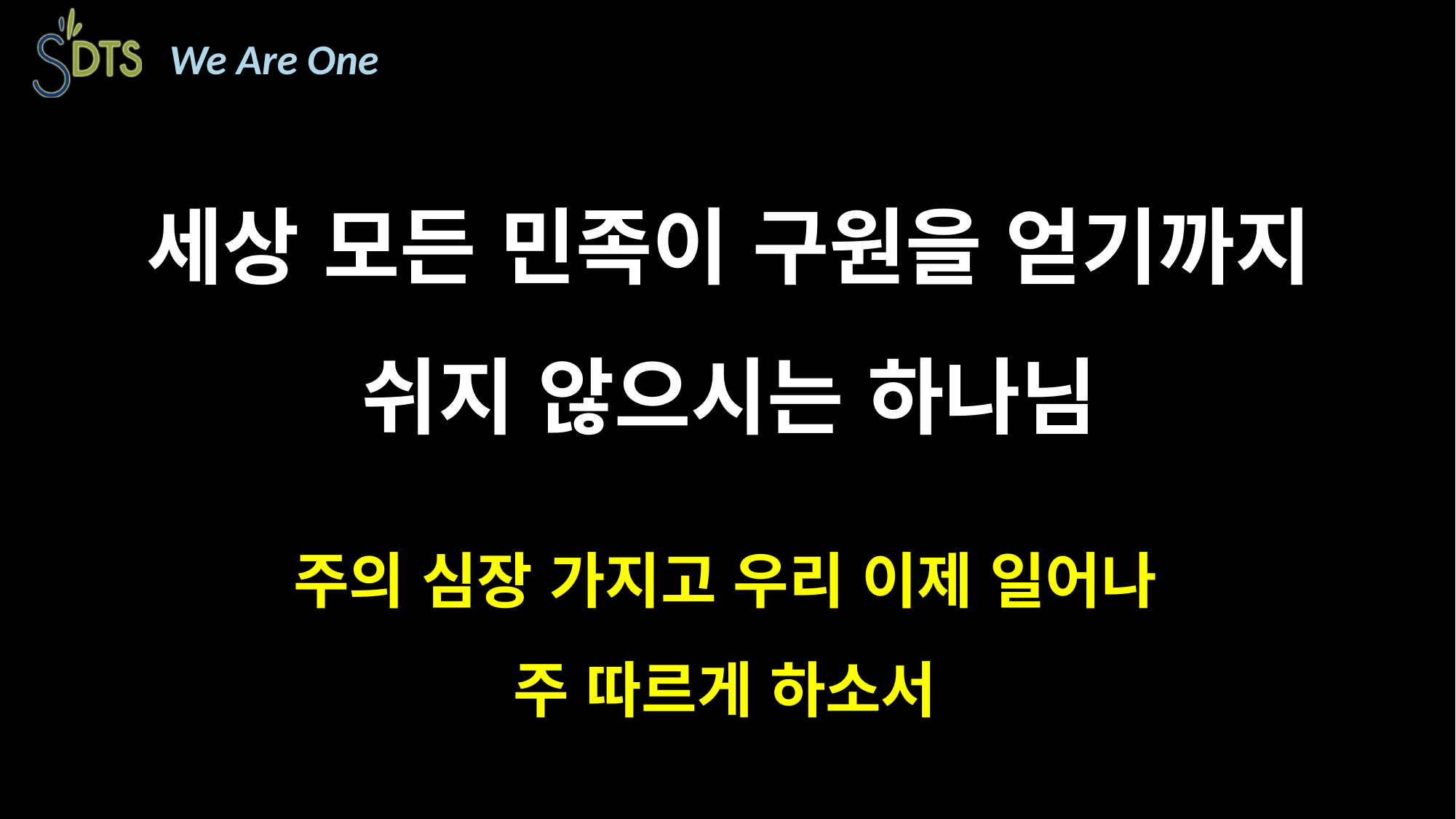

세상 모든 민족이 구원을 얻기까지
쉬지 않으시는 하나님
주의 심장 가지고 우리 이제 일어나
주 따르게 하소서